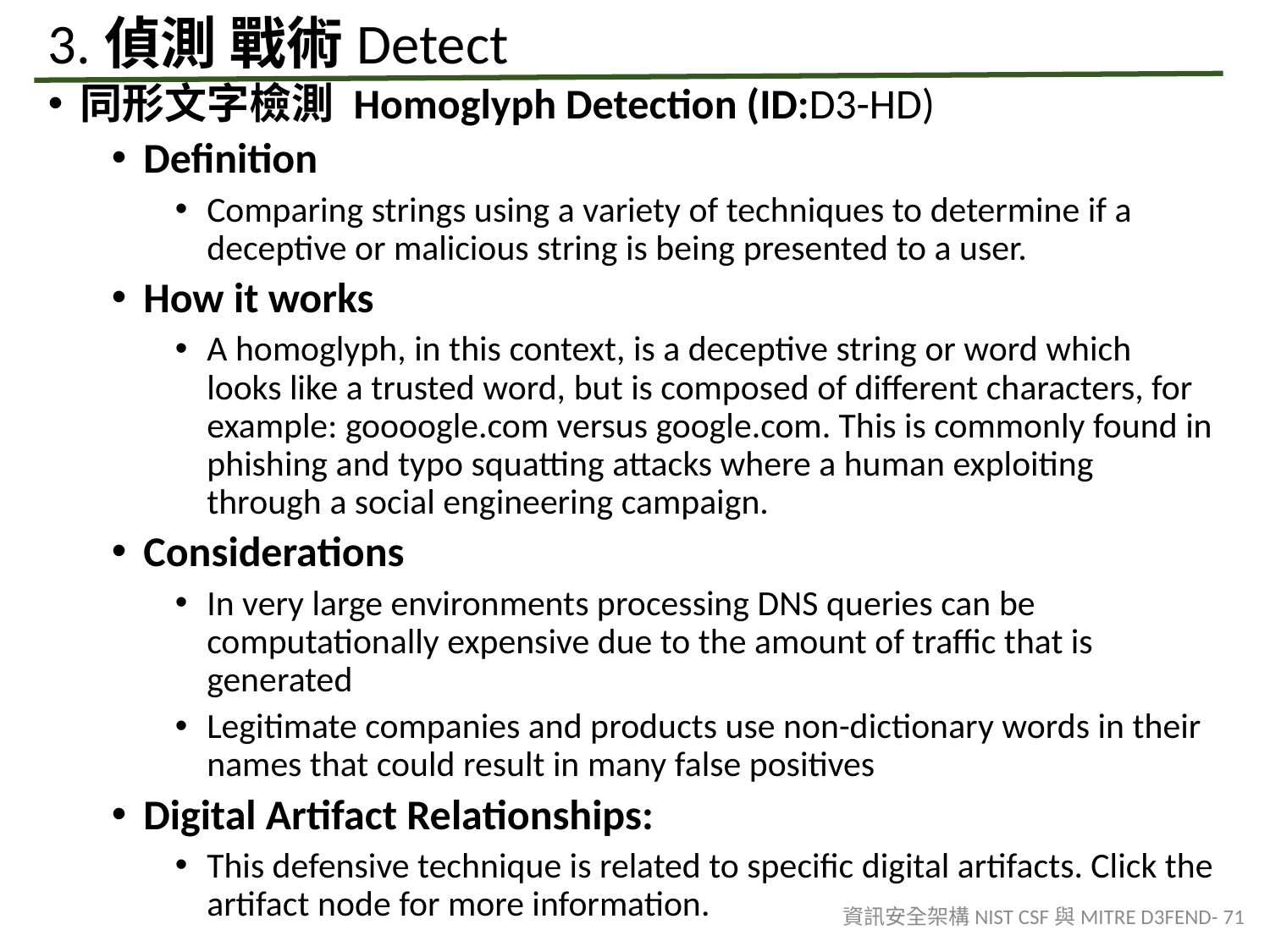

# 3.偵測 戰術Detect
同形文字檢測 Homoglyph Detection (ID:D3-HD)
Definition
Comparing strings using a variety of techniques to determine if a deceptive or malicious string is being presented to a user.
How it works
A homoglyph, in this context, is a deceptive string or word which looks like a trusted word, but is composed of different characters, for example: goooogle.com versus google.com. This is commonly found in phishing and typo squatting attacks where a human exploiting through a social engineering campaign.
Considerations
In very large environments processing DNS queries can be computationally expensive due to the amount of traffic that is generated
Legitimate companies and products use non-dictionary words in their names that could result in many false positives
Digital Artifact Relationships:
This defensive technique is related to specific digital artifacts. Click the artifact node for more information.
資訊安全架構NIST CSF與MITRE D3FEND- 71